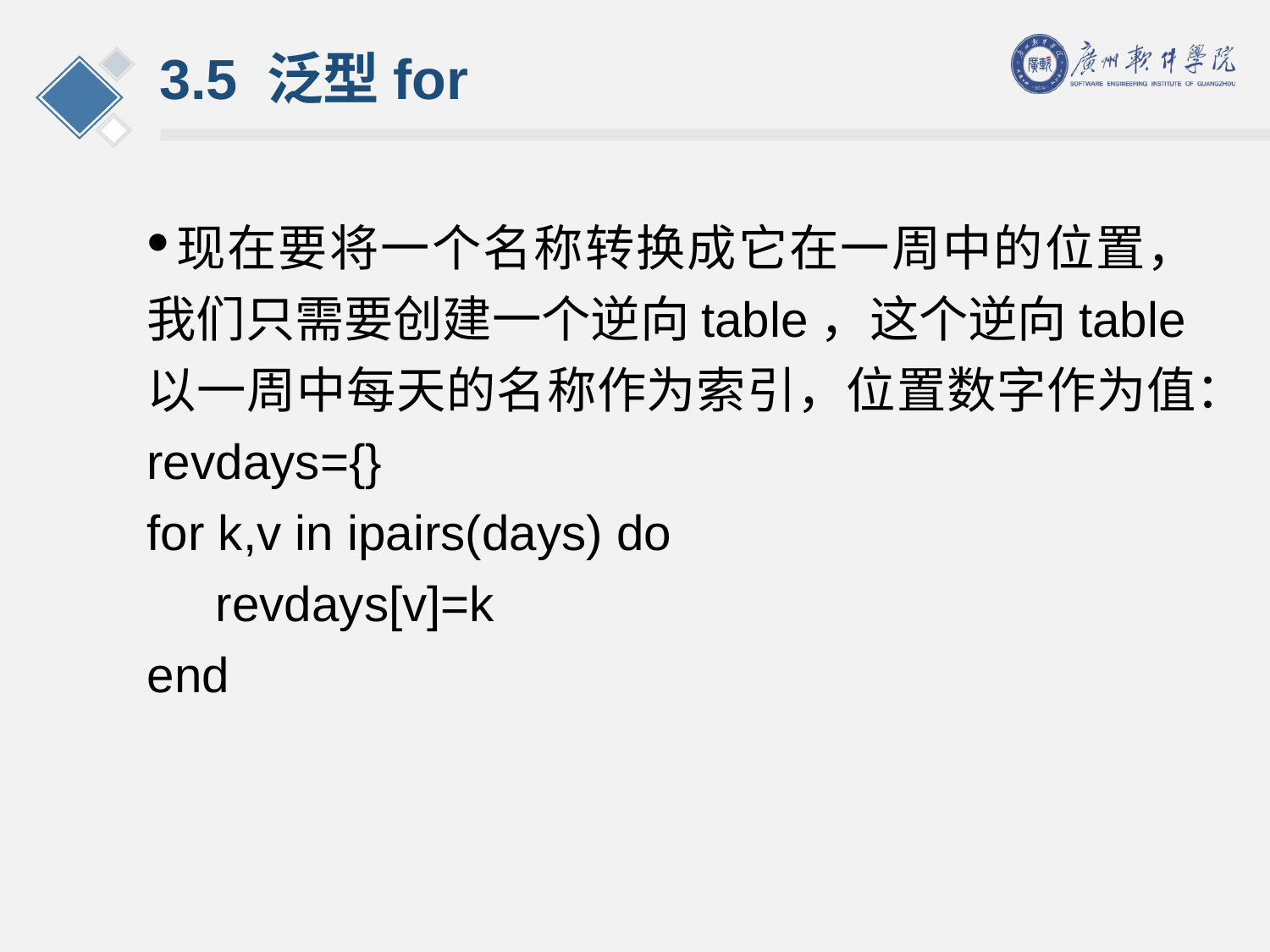

# 3.5 泛型for
现在要将一个名称转换成它在一周中的位置，我们只需要创建一个逆向table，这个逆向table以一周中每天的名称作为索引，位置数字作为值：
revdays={}
for k,v in ipairs(days) do
     revdays[v]=k
end